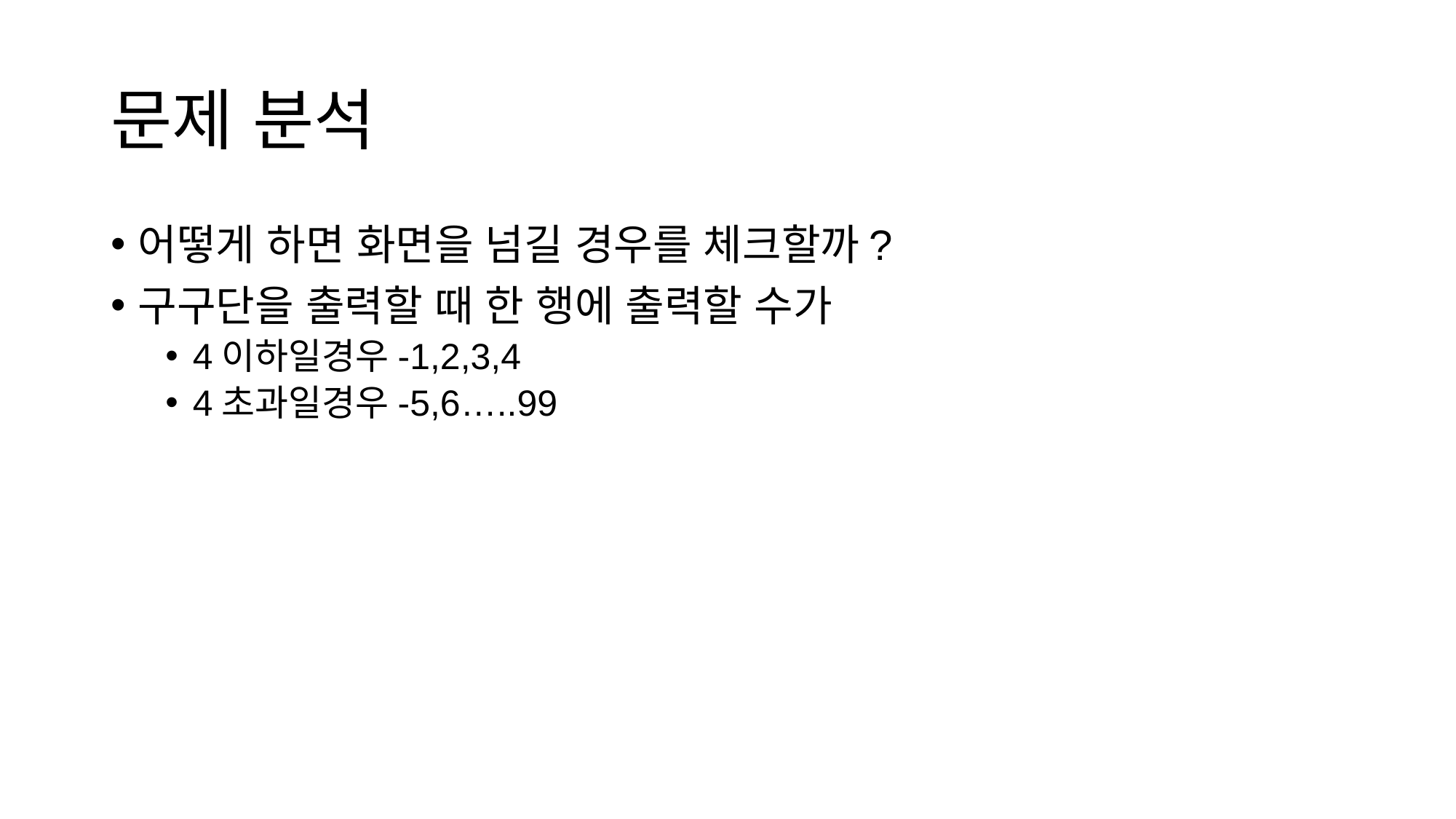

# 문제 분석
어떻게 하면 화면을 넘길 경우를 체크할까?
구구단을 출력할 때 한 행에 출력할 수가
4이하일경우-1,2,3,4
4초과일경우-5,6…..99